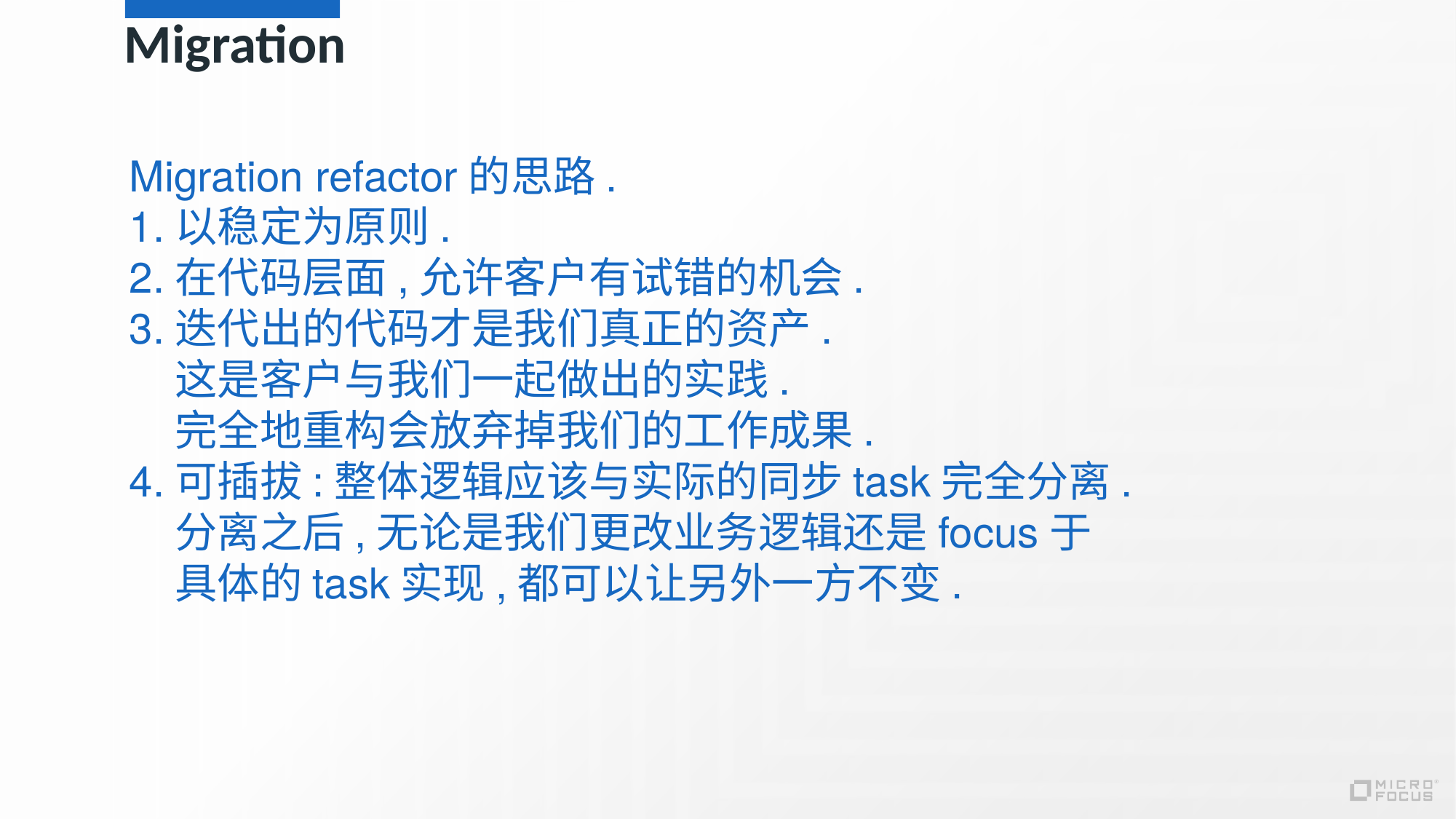

# Migration
Migration refactor的思路.
1.以稳定为原则.
2.在代码层面,允许客户有试错的机会.
3.迭代出的代码才是我们真正的资产.
   这是客户与我们一起做出的实践.
   完全地重构会放弃掉我们的工作成果.
4.可插拔:整体逻辑应该与实际的同步task完全分离.
   分离之后,无论是我们更改业务逻辑还是focus于
   具体的task实现,都可以让另外一方不变.